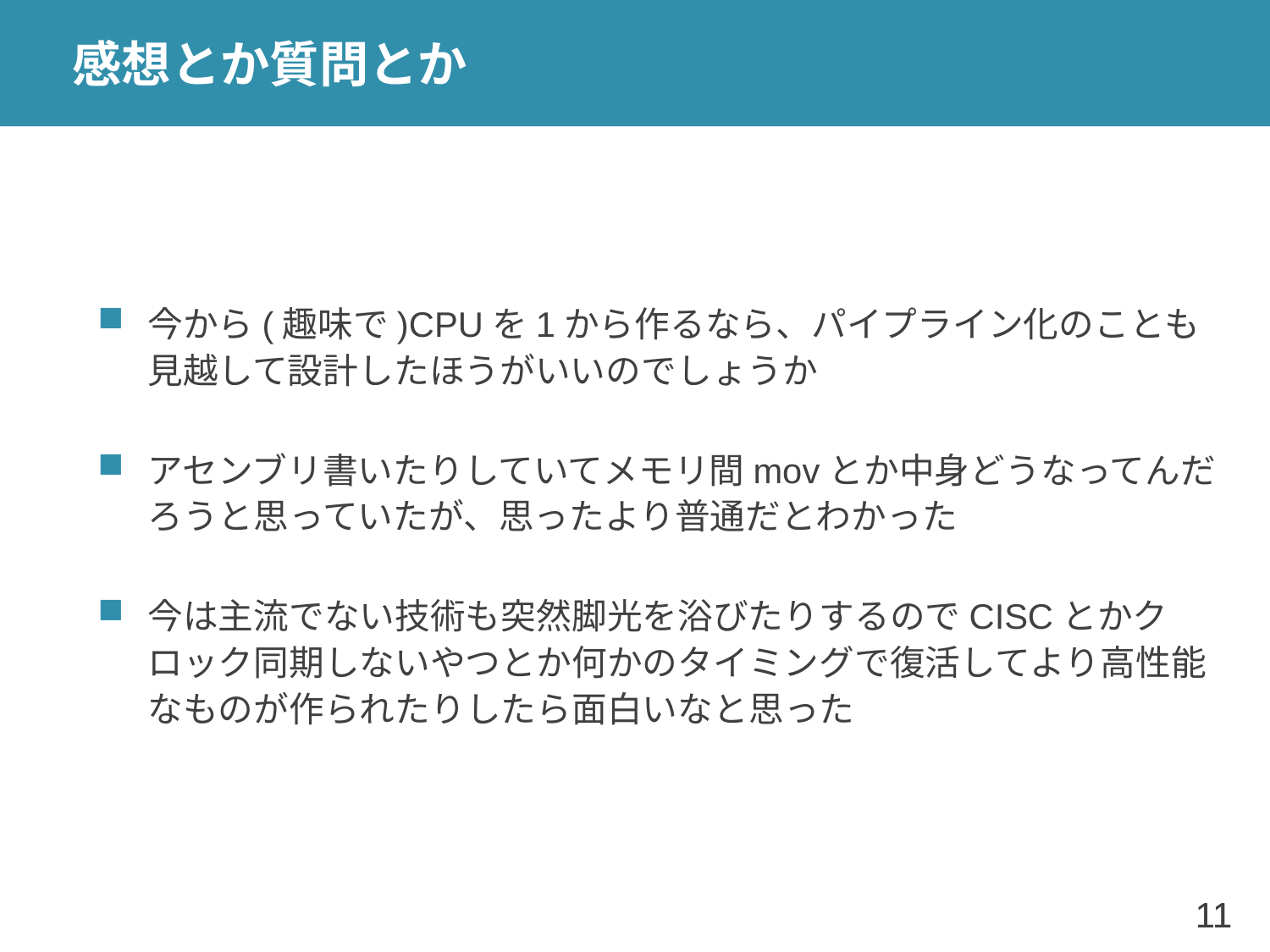

# 感想とか質問とか
今から(趣味で)CPUを1から作るなら、パイプライン化のことも見越して設計したほうがいいのでしょうか
アセンブリ書いたりしていてメモリ間movとか中身どうなってんだろうと思っていたが、思ったより普通だとわかった
今は主流でない技術も突然脚光を浴びたりするのでCISCとかクロック同期しないやつとか何かのタイミングで復活してより高性能なものが作られたりしたら面白いなと思った